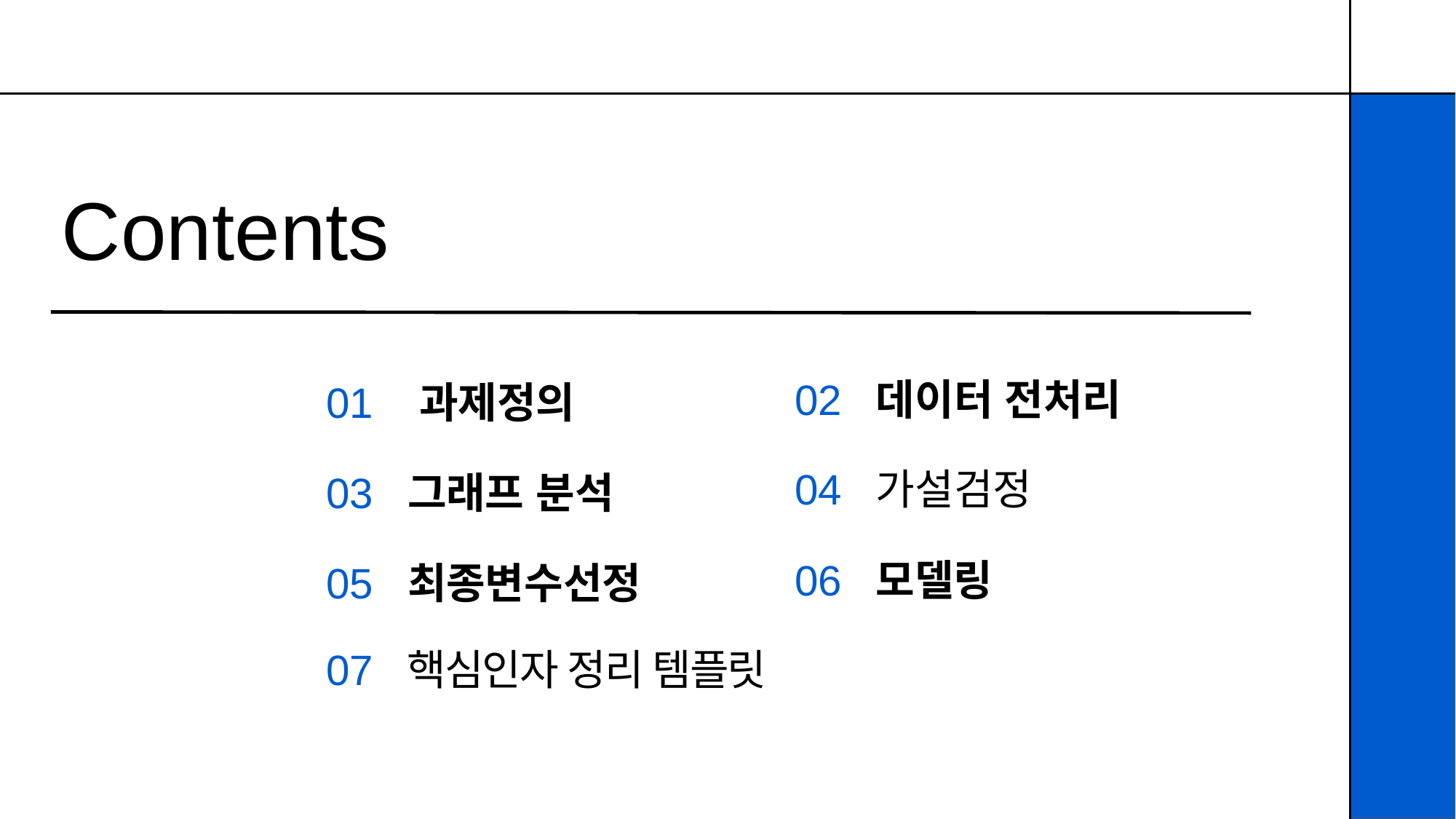

Contents
02  데이터 전처리
01   과제정의
04  가설검정
03  그래프 분석
06  모델링
05  최종변수선정
07  핵심인자 정리 템플릿